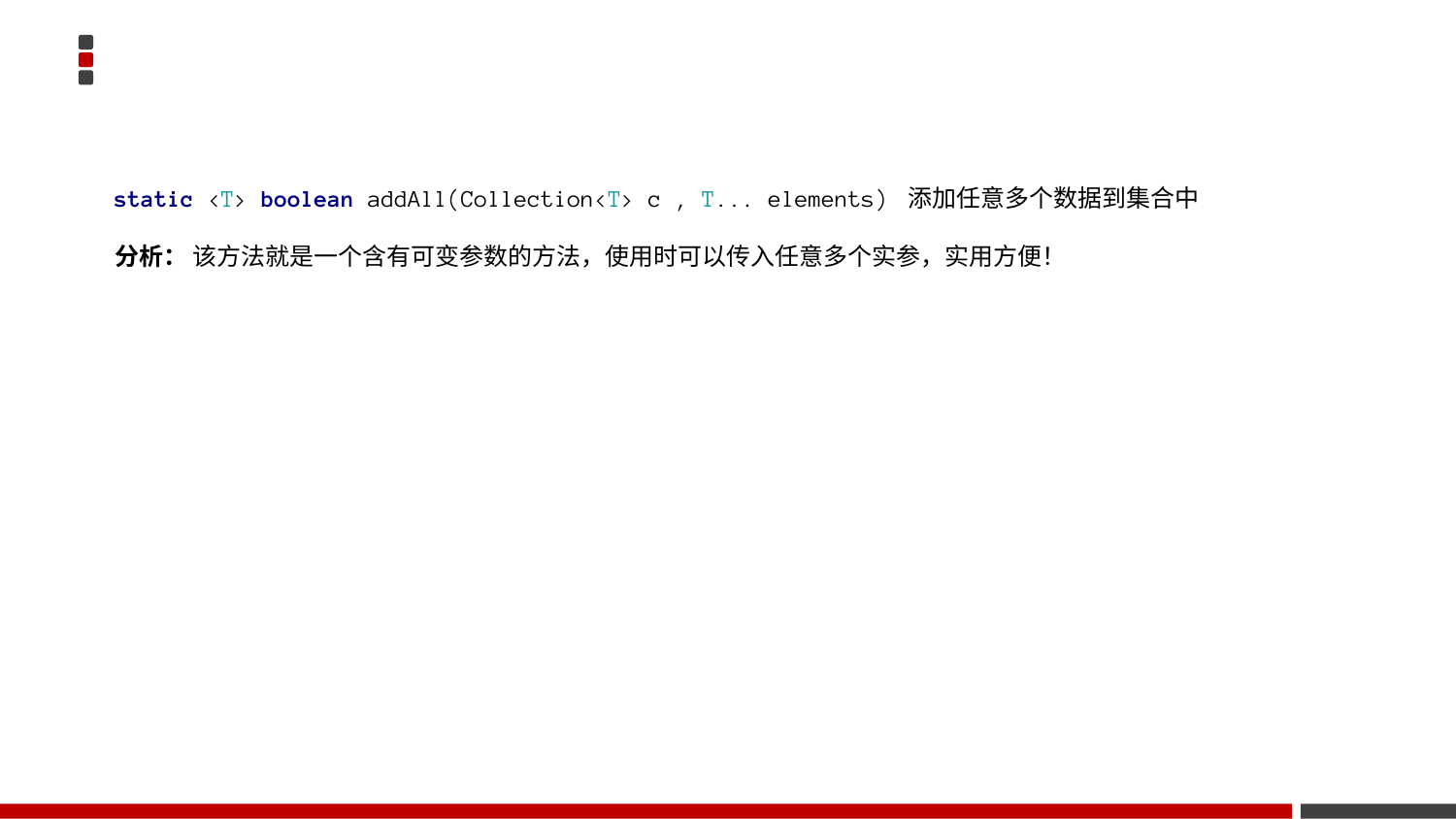

# 可变参数
4 Collections的addAll方法
static <T> boolean addAll(Collection<T> c , T... elements) 添加任意多个数据到集合中

分析： 该方法就是一个含有可变参数的方法，使用时可以传入任意多个实参，实用方便！
练习：创建一个List集合，使用addAll方法传入若干字符串。